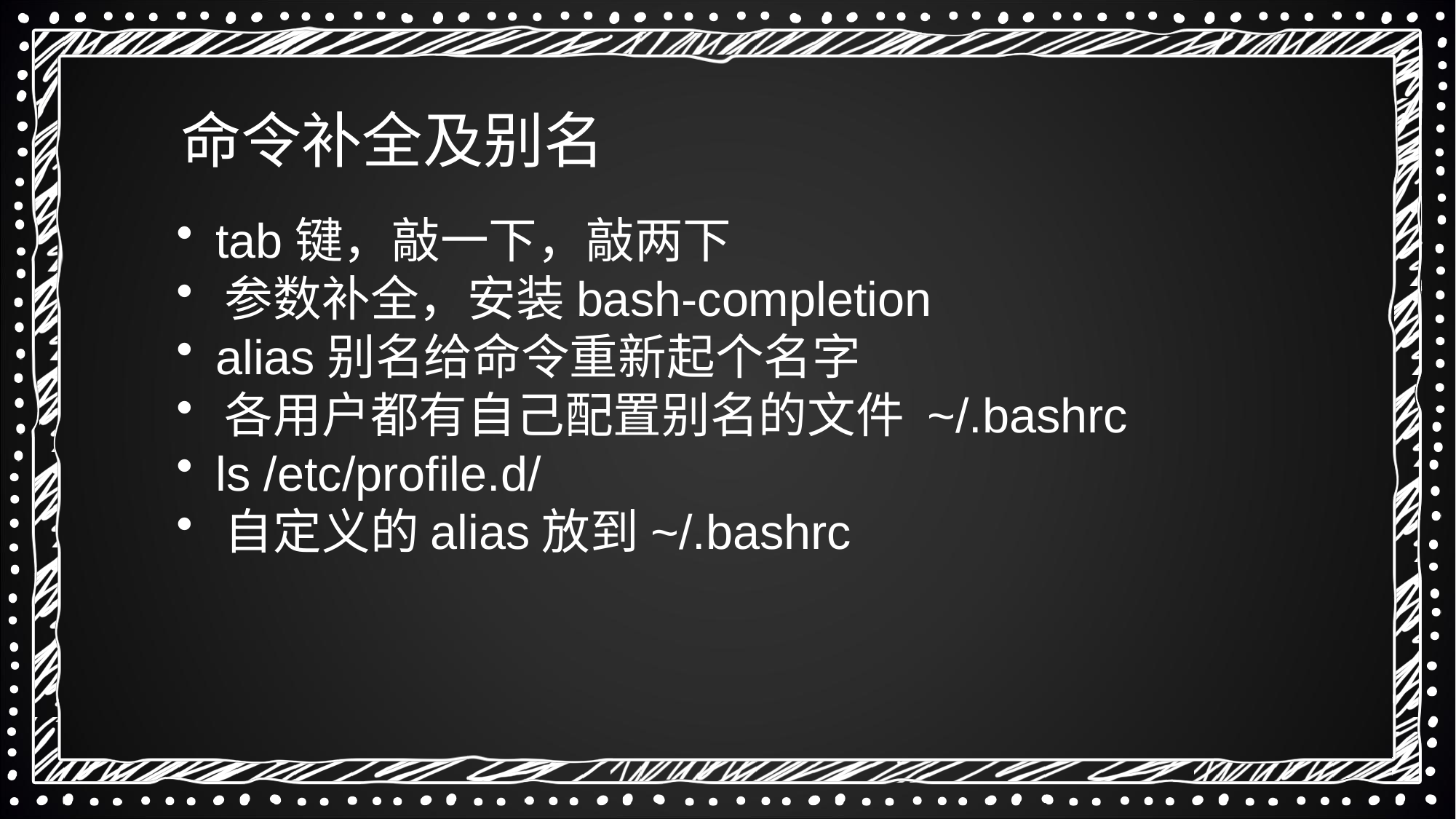

命令补全及别名
 tab键，敲一下，敲两下
 参数补全，安装bash-completion
 alias别名给命令重新起个名字
 各用户都有自己配置别名的文件 ~/.bashrc
 ls /etc/profile.d/
 自定义的alias放到~/.bashrc